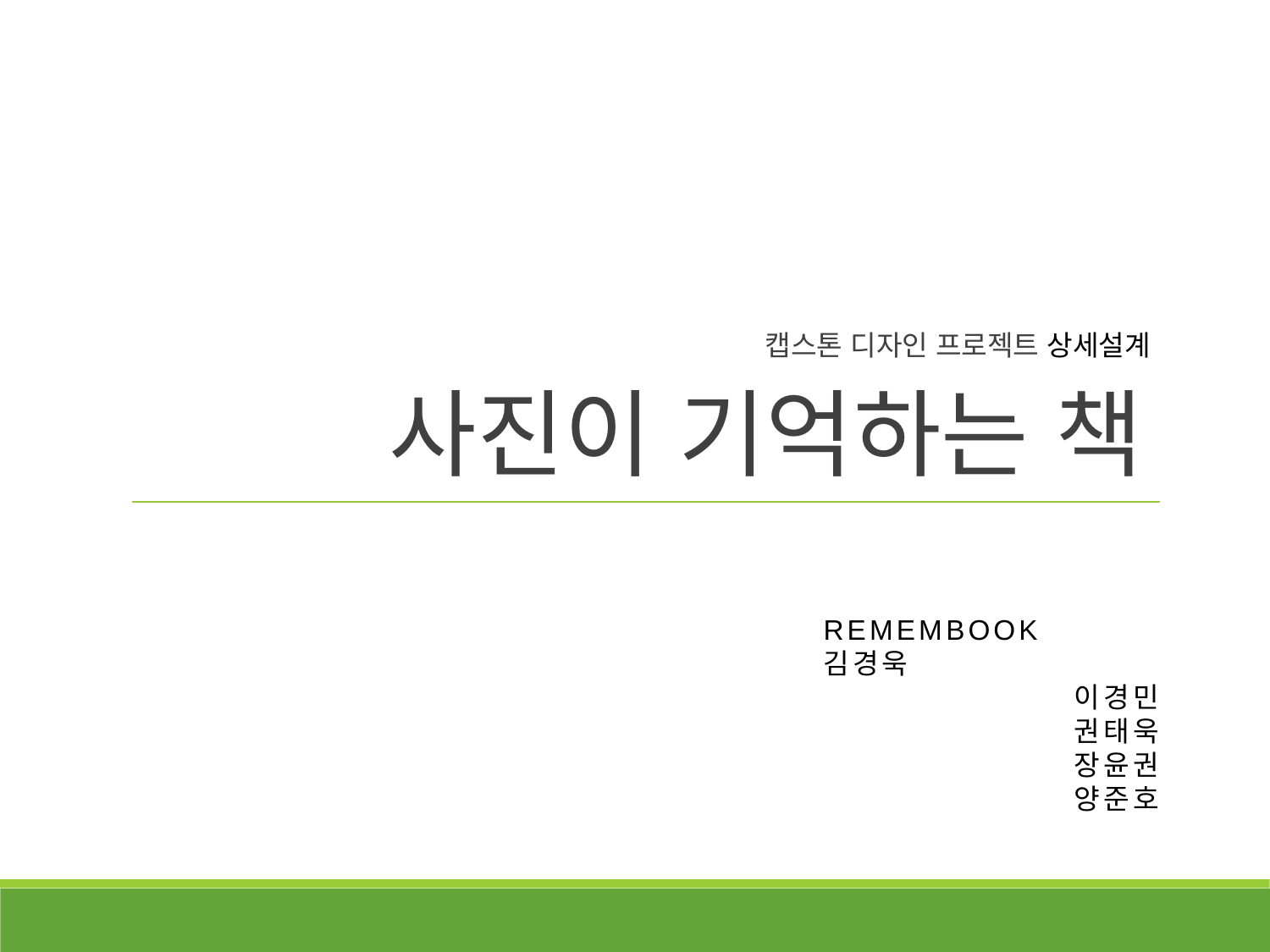

캡스톤 디자인 프로젝트 상세설계
사진이 기억하는 책

RememBook   김경욱
이경민
권태욱
장윤권
양준호